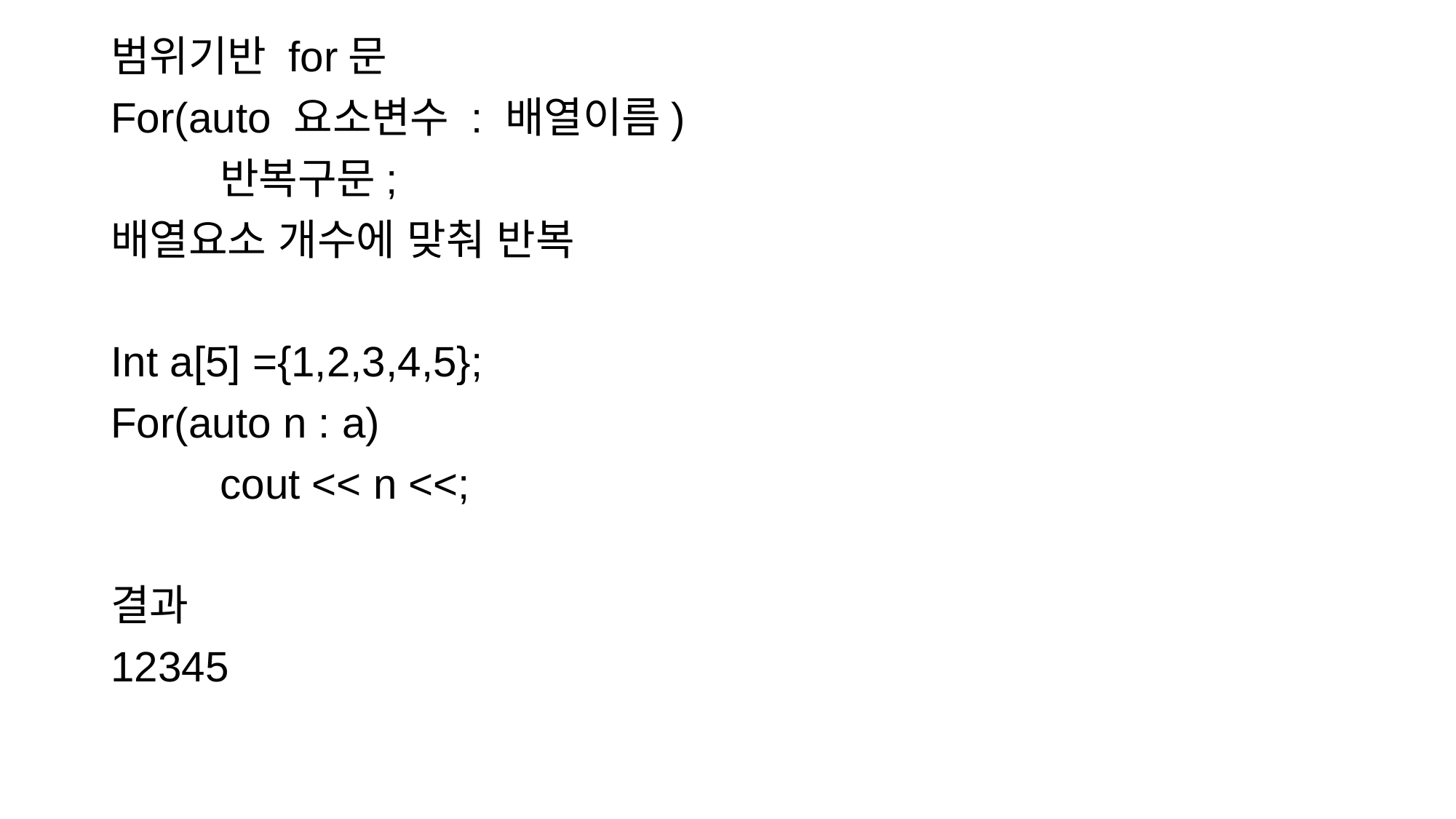

범위기반 for문
For(auto 요소변수 : 배열이름)
	반복구문;
배열요소 개수에 맞춰 반복

Int a[5] ={1,2,3,4,5};
For(auto n : a)
	cout << n <<;

결과
12345